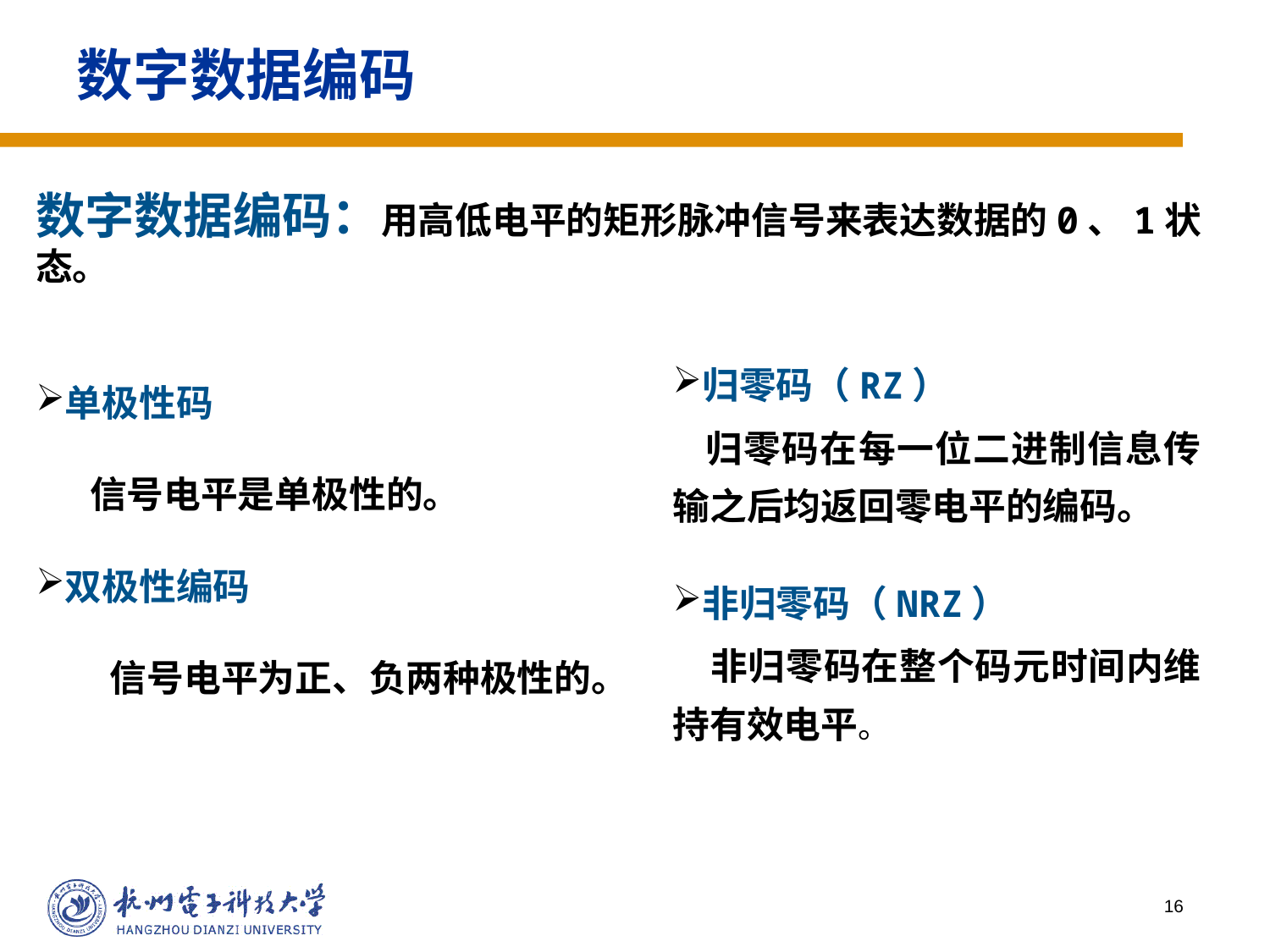

# 数字数据编码
数字数据编码：用高低电平的矩形脉冲信号来表达数据的0、1状态。
归零码（RZ）
　归零码在每一位二进制信息传输之后均返回零电平的编码。
非归零码（NRZ）
　非归零码在整个码元时间内维持有效电平。
单极性码
　  信号电平是单极性的。
双极性编码
　　信号电平为正、负两种极性的。
16